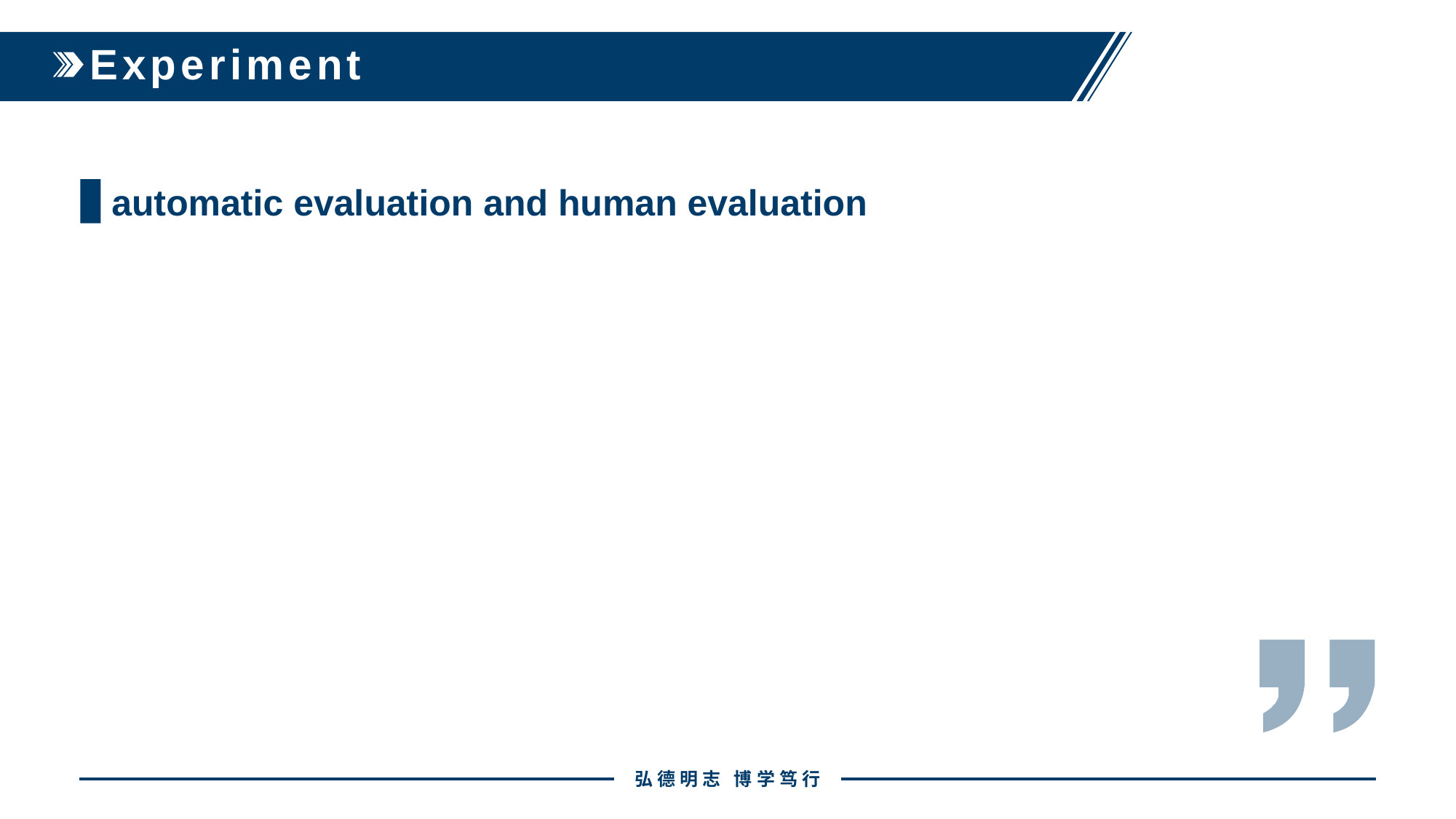

Experiment
automatic evaluation and human evaluation

弘德明志 博学笃行